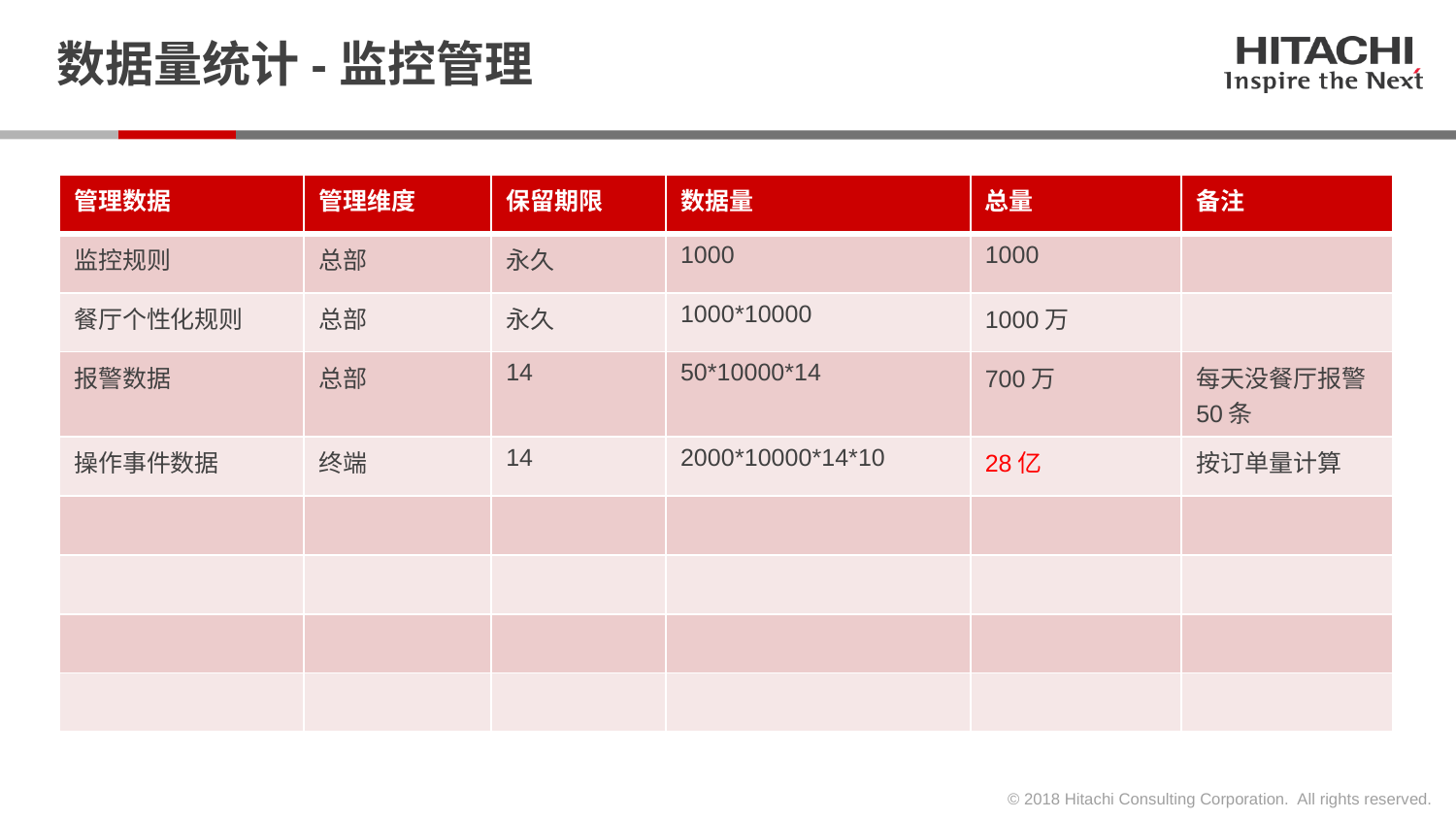

# 数据量统计-监控管理
| 管理数据 | 管理维度 | 保留期限 | 数据量 | 总量 | 备注 |
| --- | --- | --- | --- | --- | --- |
| 监控规则 | 总部 | 永久 | 1000 | 1000 |  |
| 餐厅个性化规则 | 总部 | 永久 | 1000\*10000 | 1000万 |  |
| 报警数据 | 总部 | 14 | 50\*10000\*14 | 700万 | 每天没餐厅报警50条 |
| 操作事件数据 | 终端 | 14 | 2000\*10000\*14\*10 | 28亿 | 按订单量计算 |
|  |  |  |  |  |  |
|  |  |  |  |  |  |
|  |  |  |  |  |  |
|  |  |  |  |  |  |